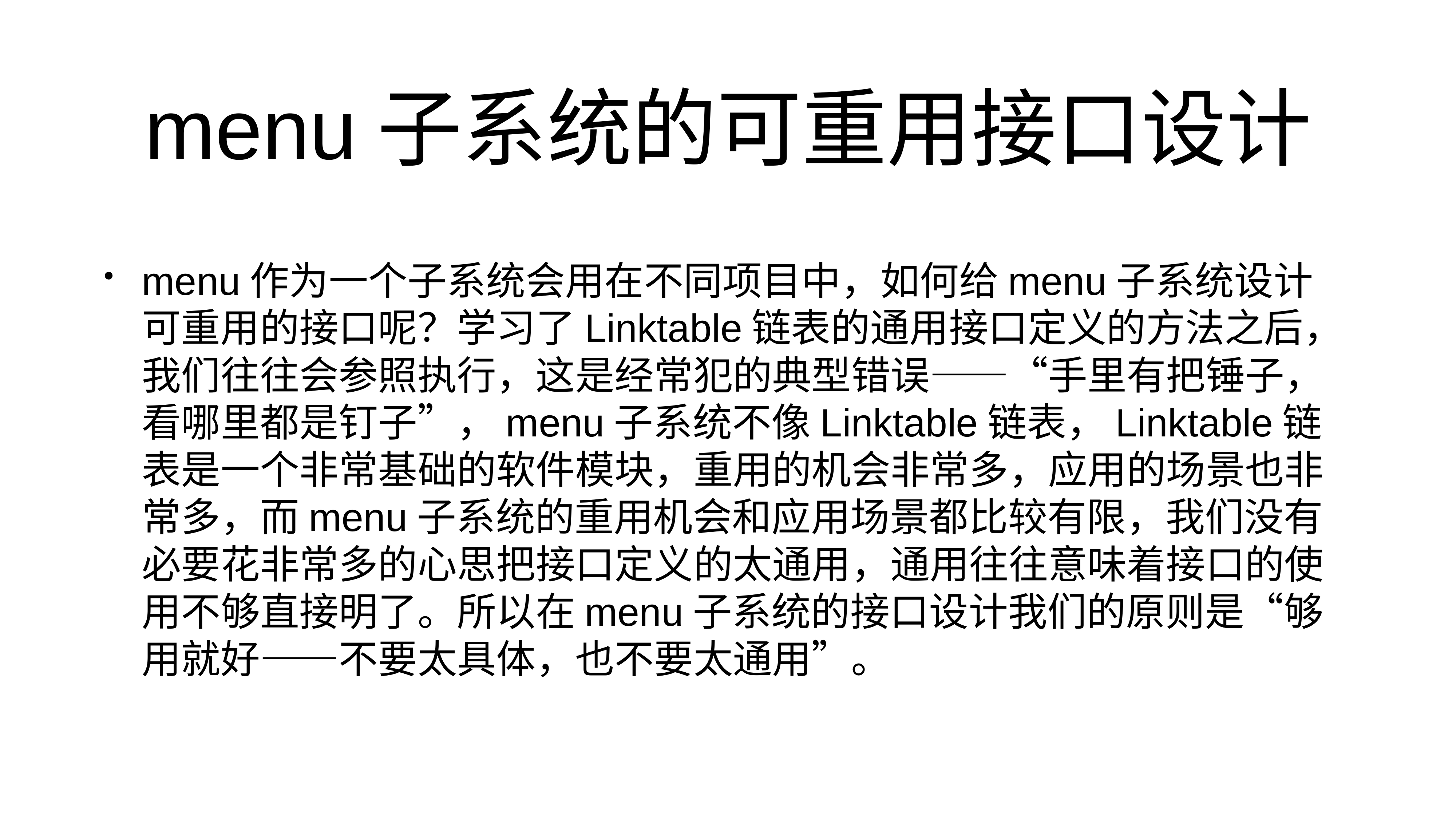

# menu子系统的可重用接口设计
menu作为一个子系统会用在不同项目中，如何给menu子系统设计可重用的接口呢？学习了Linktable链表的通用接口定义的方法之后，我们往往会参照执行，这是经常犯的典型错误——“手里有把锤子，看哪里都是钉子”，menu子系统不像Linktable链表，Linktable链表是一个非常基础的软件模块，重用的机会非常多，应用的场景也非常多，而menu子系统的重用机会和应用场景都比较有限，我们没有必要花非常多的心思把接口定义的太通用，通用往往意味着接口的使用不够直接明了。所以在menu子系统的接口设计我们的原则是“够用就好——不要太具体，也不要太通用”。